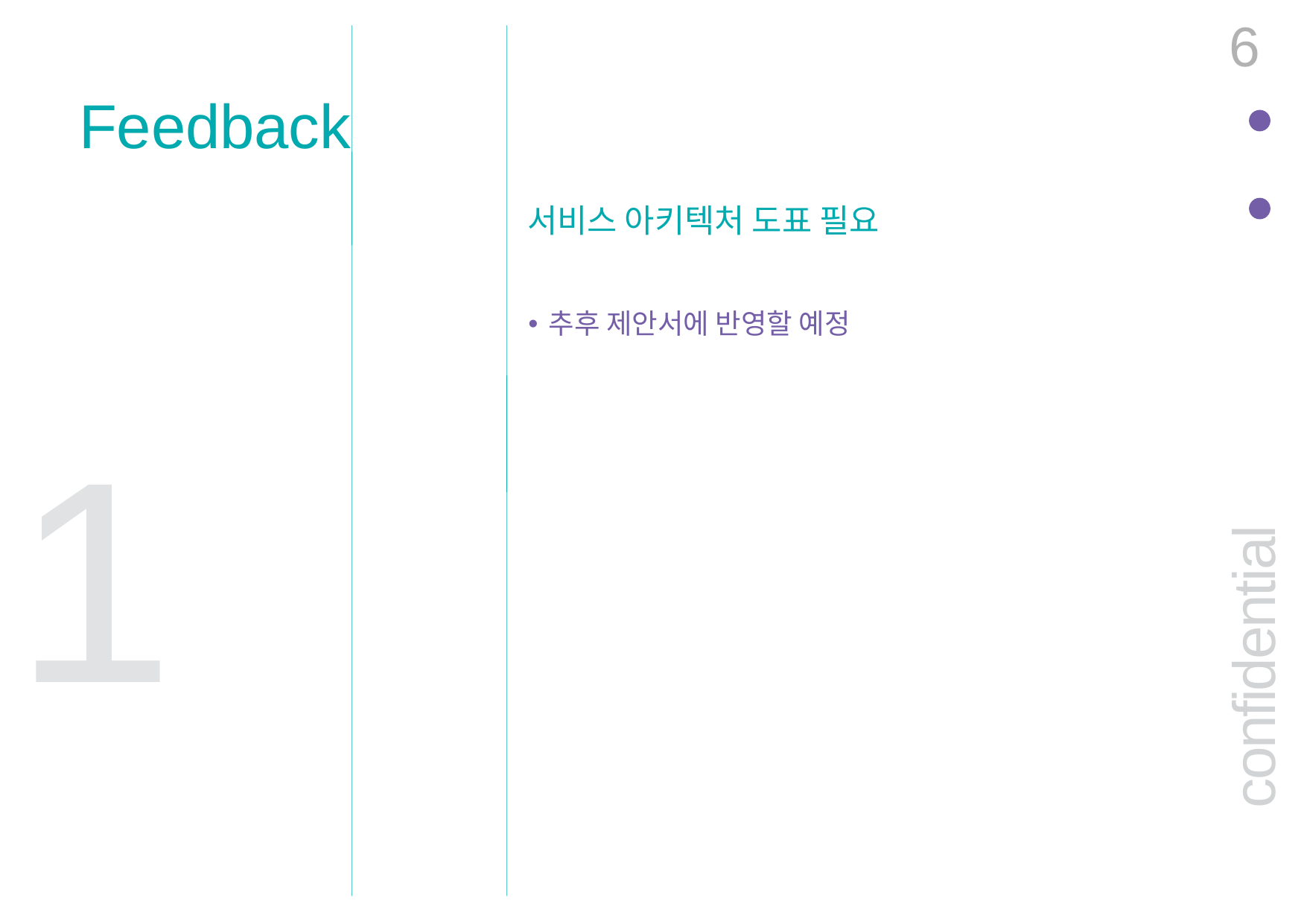

6

Feedback

서비스 아키텍처 도표 필요

추후 제안서에 반영할 예정
1
confidential